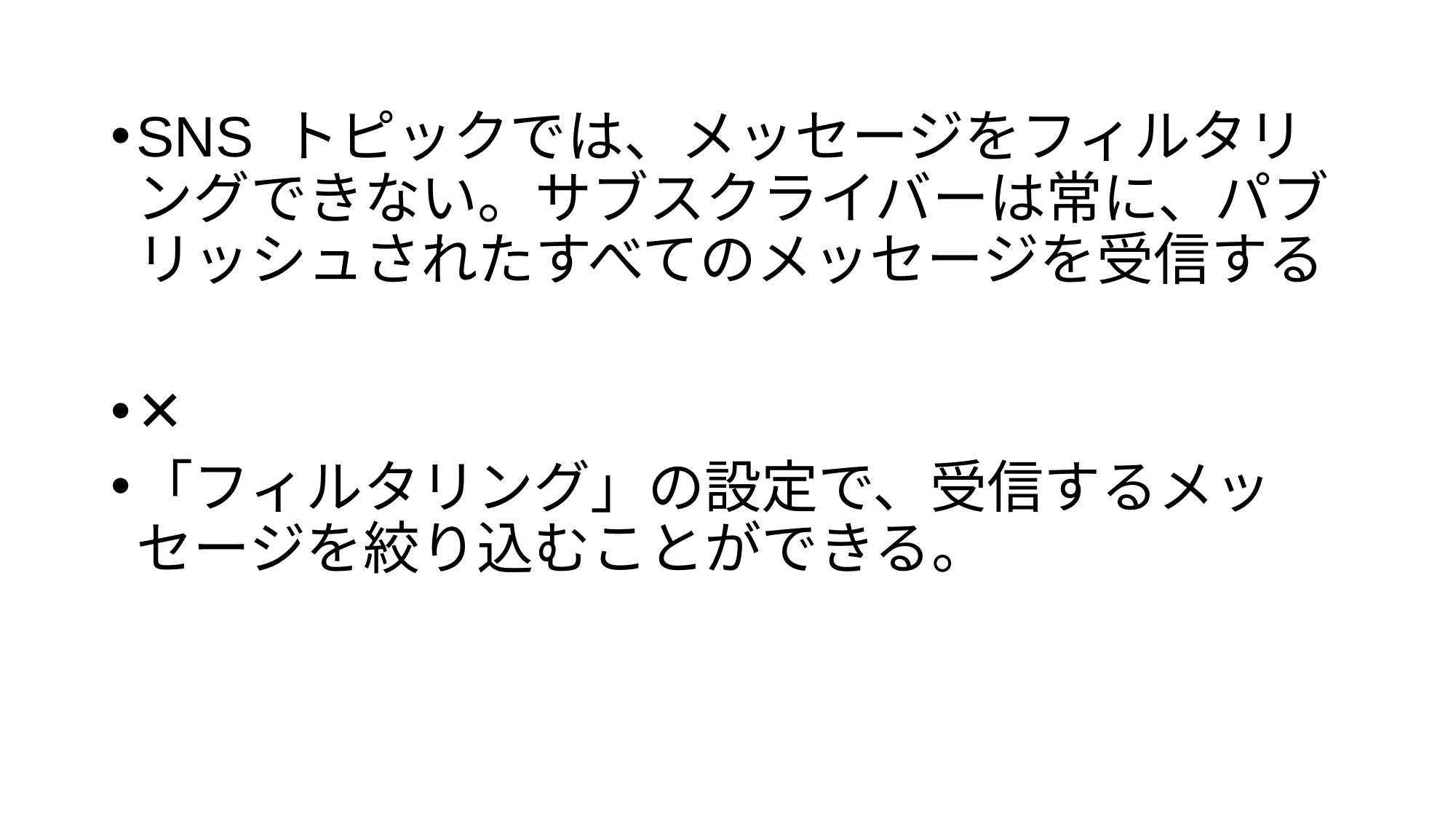

SNS トピックでは、メッセージをフィルタリングできない。サブスクライバーは常に、パブリッシュされたすべてのメッセージを受信する

✕
「フィルタリング」の設定で、受信するメッセージを絞り込むことができる。